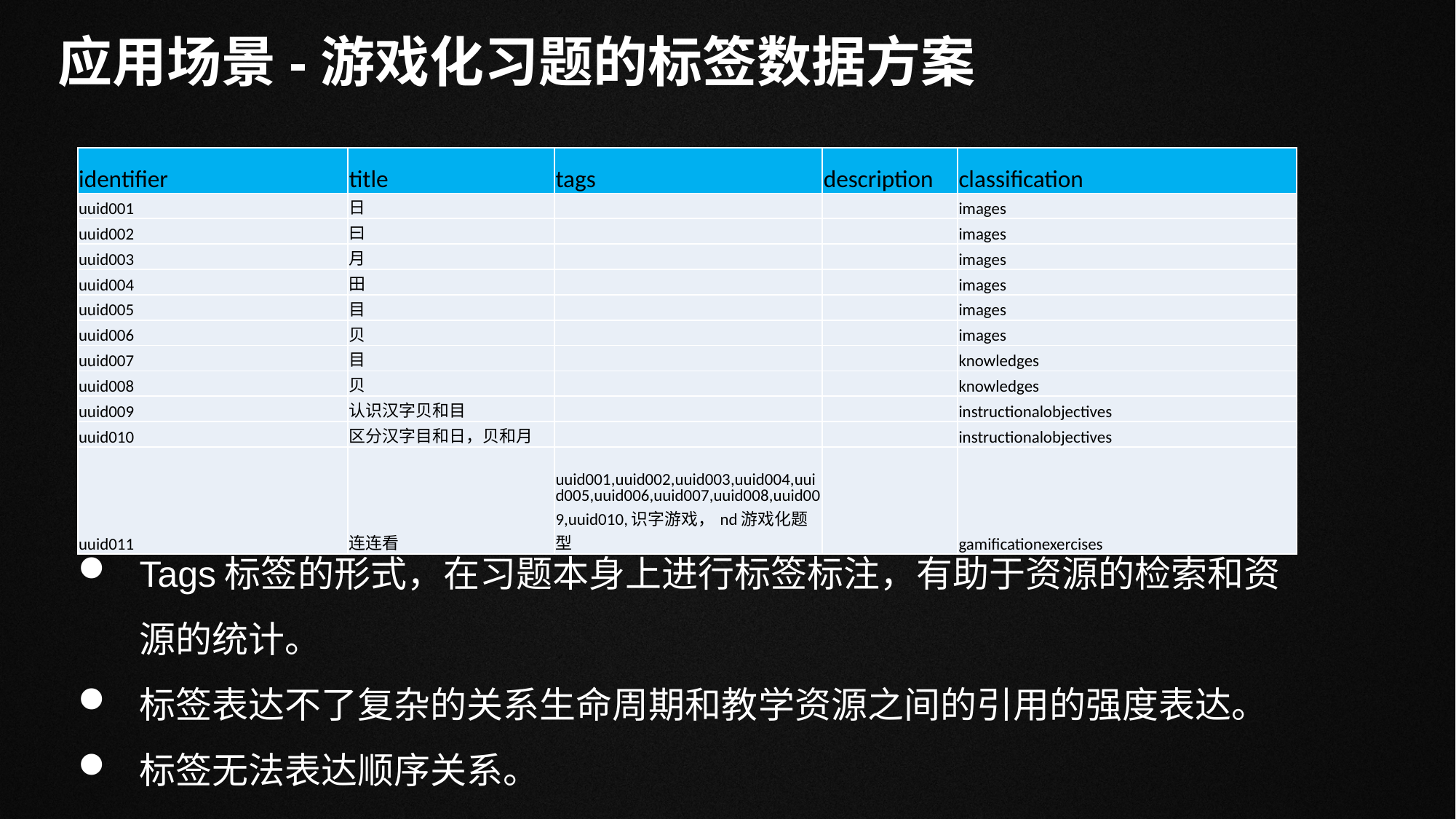

应用场景-游戏化习题的标签数据方案
| identifier | title | tags | description | classification |
| --- | --- | --- | --- | --- |
| uuid001 | 日 |  |  | images |
| uuid002 | 曰 |  |  | images |
| uuid003 | 月 |  |  | images |
| uuid004 | 田 |  |  | images |
| uuid005 | 目 |  |  | images |
| uuid006 | 贝 |  |  | images |
| uuid007 | 目 |  |  | knowledges |
| uuid008 | 贝 |  |  | knowledges |
| uuid009 | 认识汉字贝和目 |  |  | instructionalobjectives |
| uuid010 | 区分汉字目和日，贝和月 |  |  | instructionalobjectives |
| uuid011 | 连连看 | uuid001,uuid002,uuid003,uuid004,uuid005,uuid006,uuid007,uuid008,uuid009,uuid010,识字游戏，nd游戏化题型 |  | gamificationexercises |
Tags标签的形式，在习题本身上进行标签标注，有助于资源的检索和资源的统计。
标签表达不了复杂的关系生命周期和教学资源之间的引用的强度表达。
标签无法表达顺序关系。